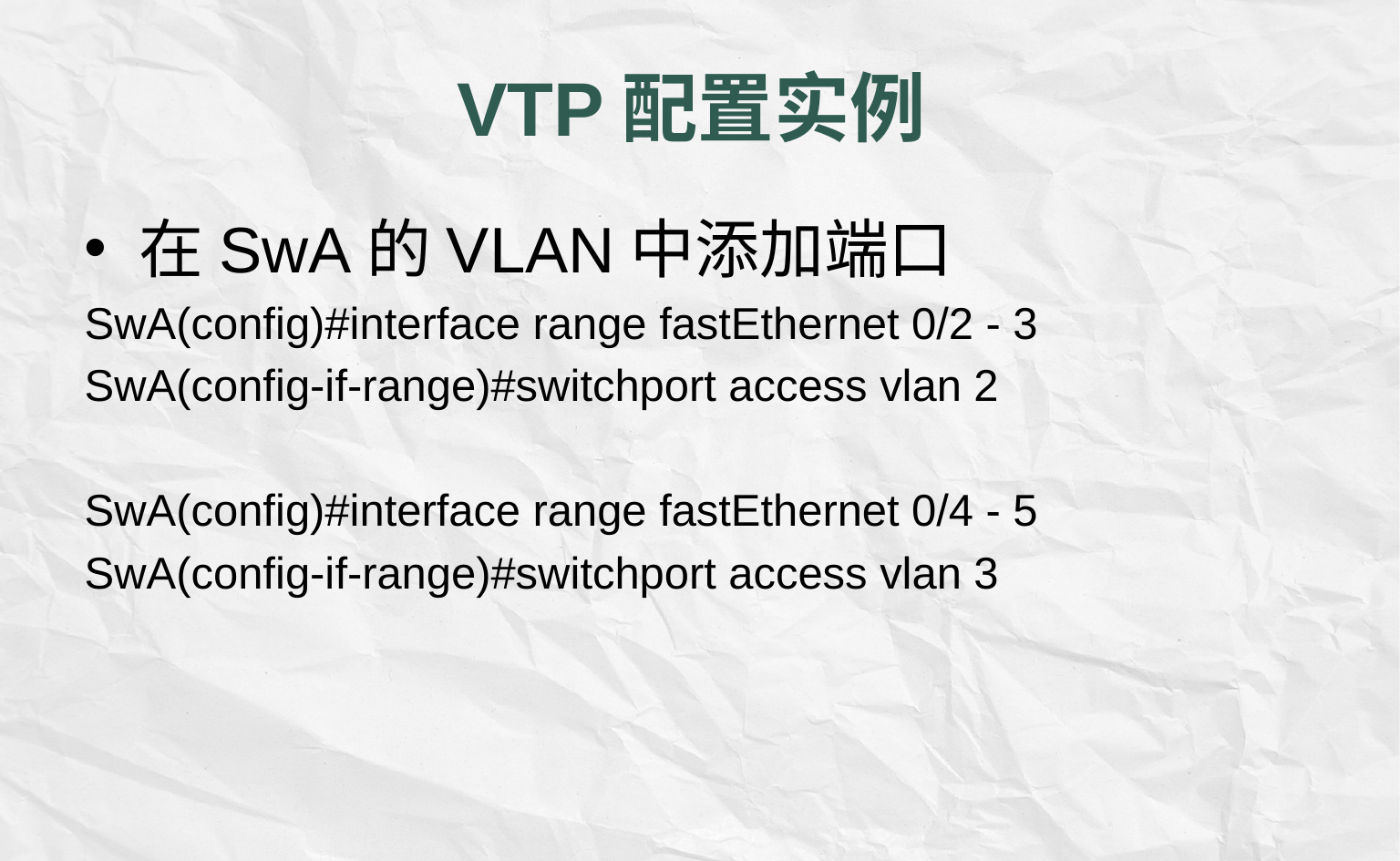

# VTP配置实例
在SwA的VLAN中添加端口
SwA(config)#interface range fastEthernet 0/2 - 3
SwA(config-if-range)#switchport access vlan 2

SwA(config)#interface range fastEthernet 0/4 - 5
SwA(config-if-range)#switchport access vlan 3

95